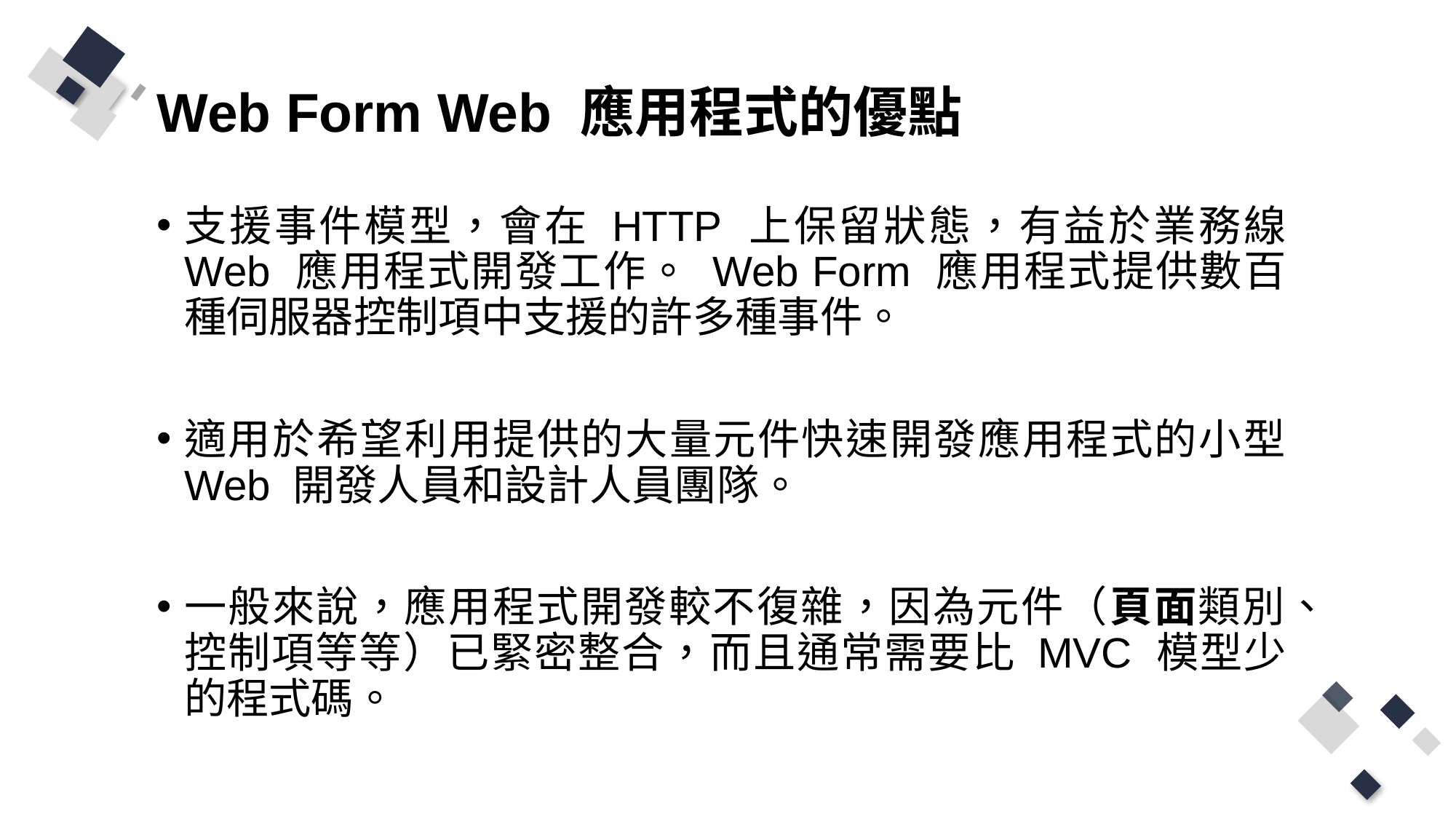

# Web Form Web 應用程式的優點
支援事件模型，會在 HTTP 上保留狀態，有益於業務線 Web 應用程式開發工作。 Web Form 應用程式提供數百種伺服器控制項中支援的許多種事件。

適用於希望利用提供的大量元件快速開發應用程式的小型 Web 開發人員和設計人員團隊。

一般來說，應用程式開發較不復雜，因為元件（頁面類別、控制項等等）已緊密整合，而且通常需要比 MVC 模型少的程式碼。